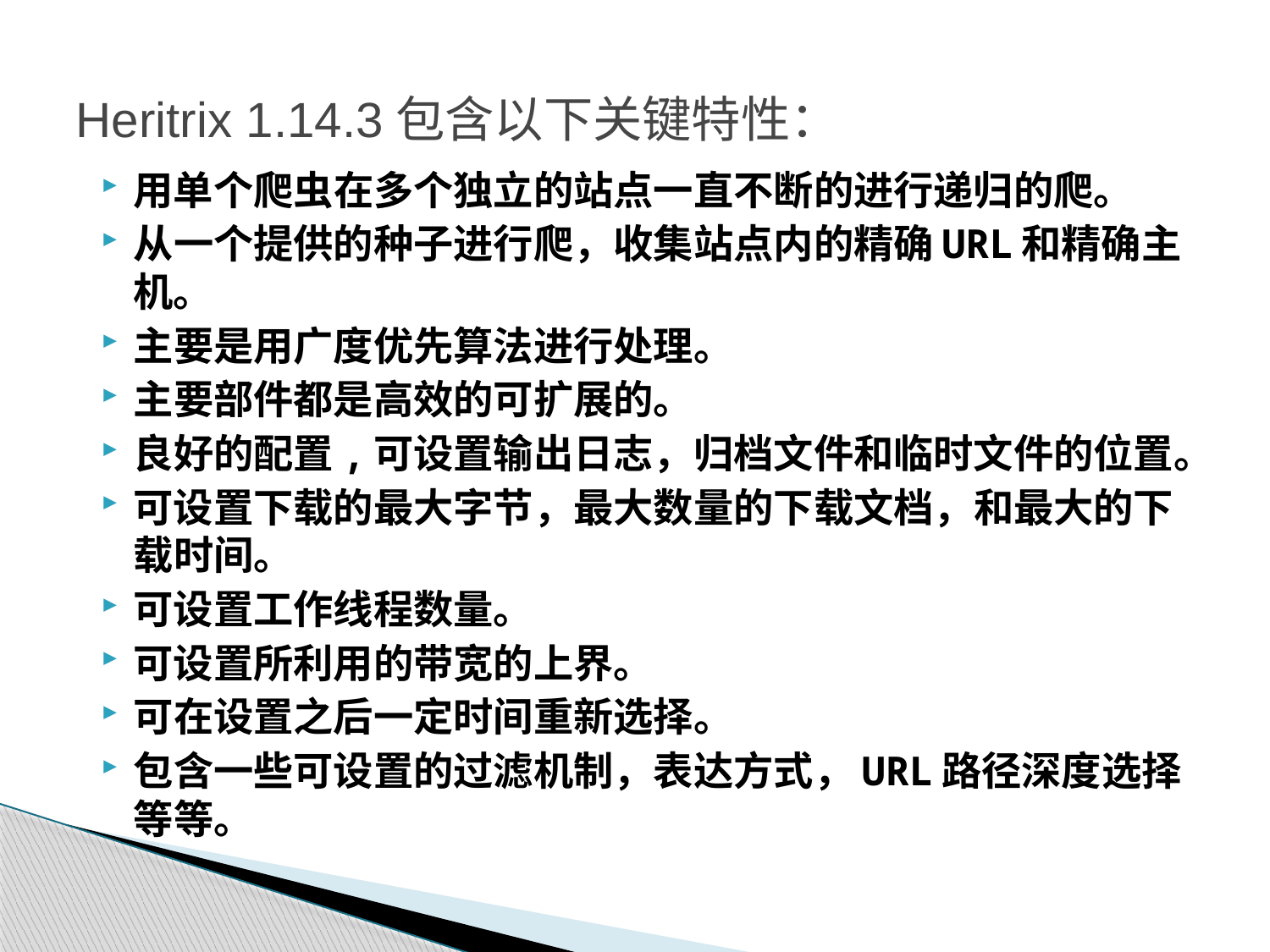

# Heritrix 1.14.3包含以下关键特性：
用单个爬虫在多个独立的站点一直不断的进行递归的爬。
从一个提供的种子进行爬，收集站点内的精确URL和精确主机。
主要是用广度优先算法进行处理。
主要部件都是高效的可扩展的。
良好的配置,可设置输出日志，归档文件和临时文件的位置。
可设置下载的最大字节，最大数量的下载文档，和最大的下载时间。
可设置工作线程数量。
可设置所利用的带宽的上界。
可在设置之后一定时间重新选择。
包含一些可设置的过滤机制，表达方式，URL路径深度选择等等。